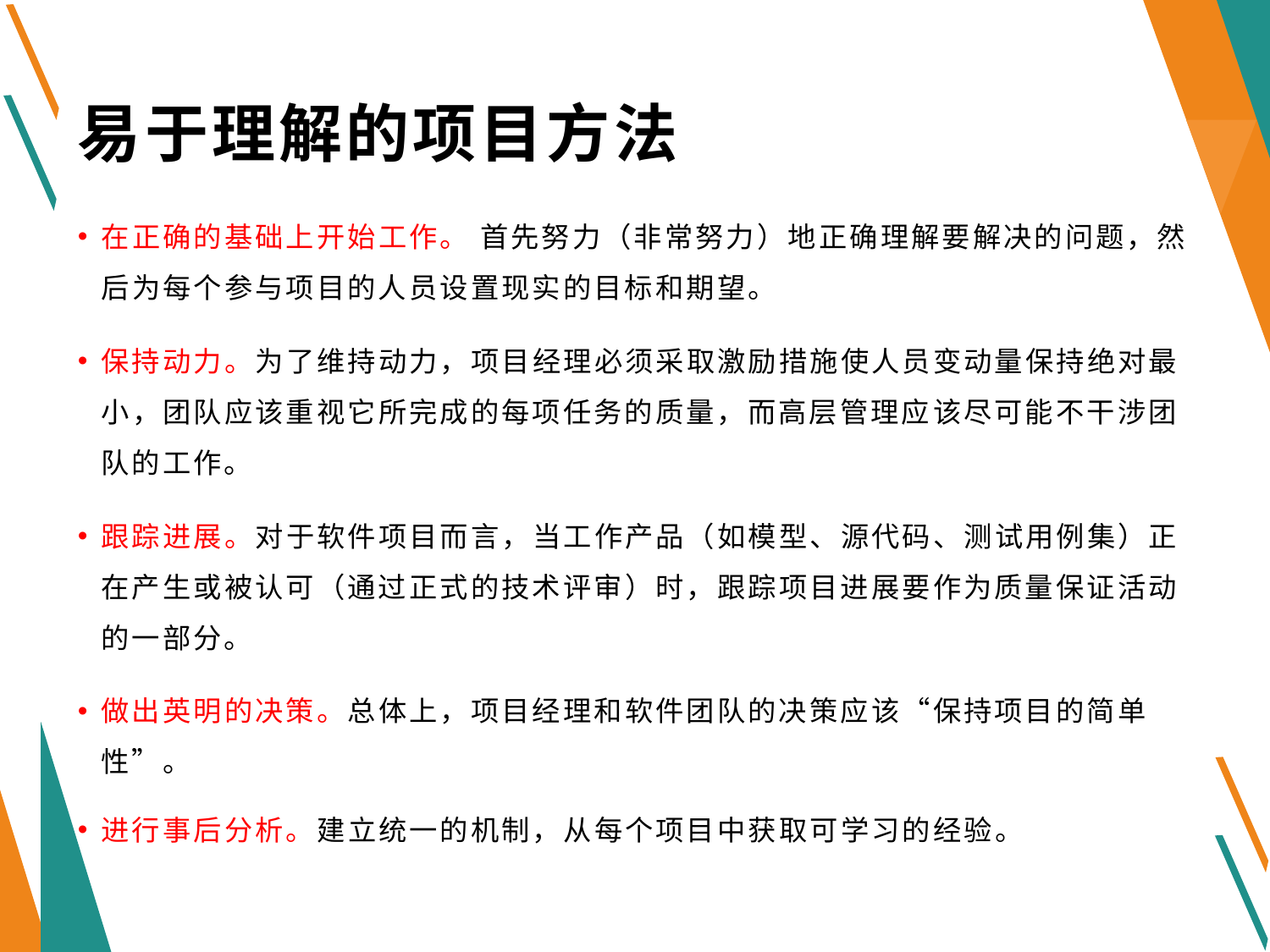

# 易于理解的项目方法
在正确的基础上开始工作。 首先努力（非常努力）地正确理解要解决的问题，然后为每个参与项目的人员设置现实的目标和期望。
保持动力。为了维持动力，项目经理必须采取激励措施使人员变动量保持绝对最小，团队应该重视它所完成的每项任务的质量，而高层管理应该尽可能不干涉团队的工作。
跟踪进展。对于软件项目而言，当工作产品（如模型、源代码、测试用例集）正在产生或被认可（通过正式的技术评审）时，跟踪项目进展要作为质量保证活动的一部分。
做出英明的决策。总体上，项目经理和软件团队的决策应该“保持项目的简单性”。
进行事后分析。建立统一的机制，从每个项目中获取可学习的经验。
17